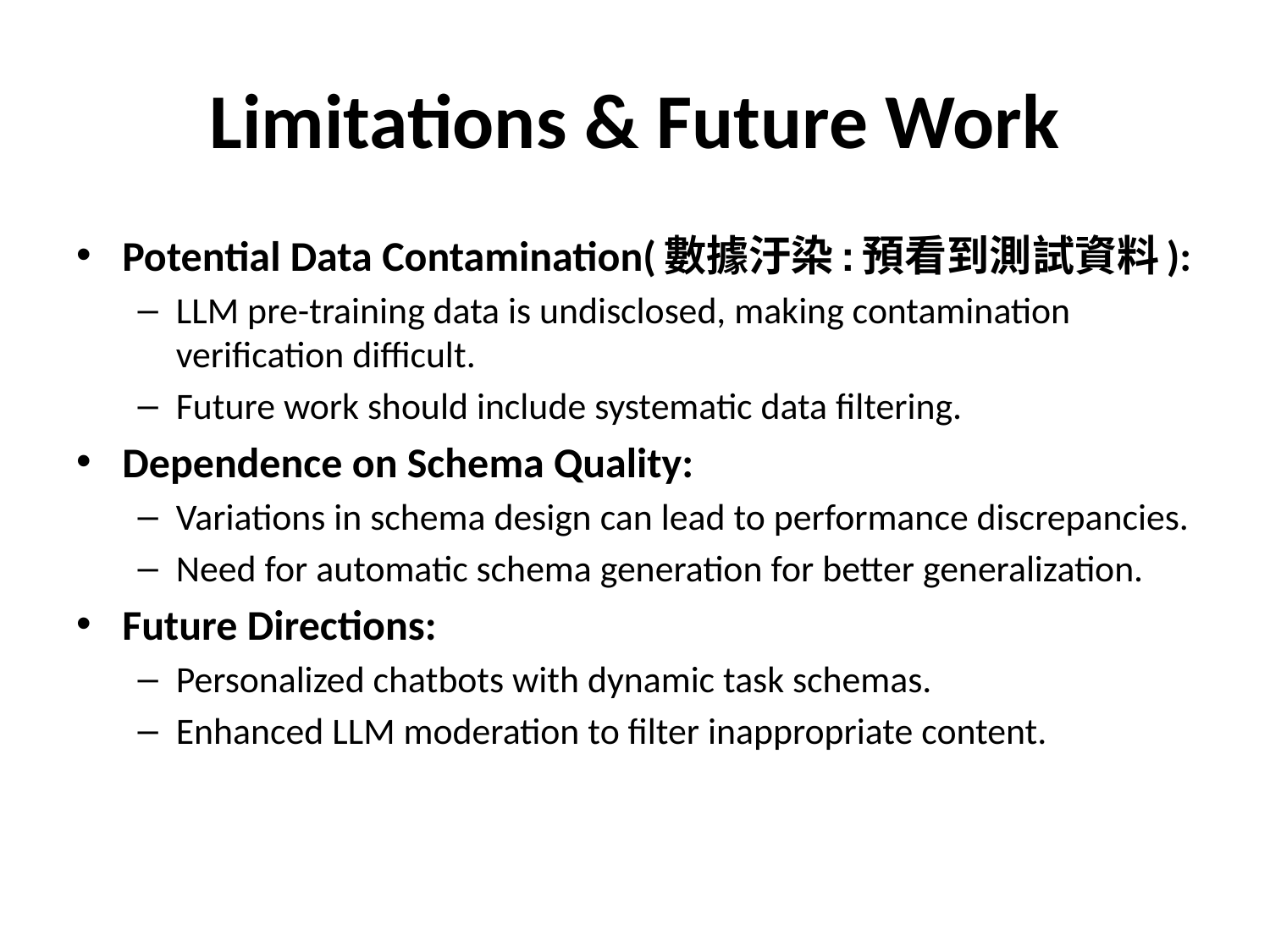

# Limitations & Future Work
Potential Data Contamination(數據汙染:預看到測試資料):
LLM pre-training data is undisclosed, making contamination verification difficult.
Future work should include systematic data filtering.
Dependence on Schema Quality:
Variations in schema design can lead to performance discrepancies.
Need for automatic schema generation for better generalization.
Future Directions:
Personalized chatbots with dynamic task schemas.
Enhanced LLM moderation to filter inappropriate content.